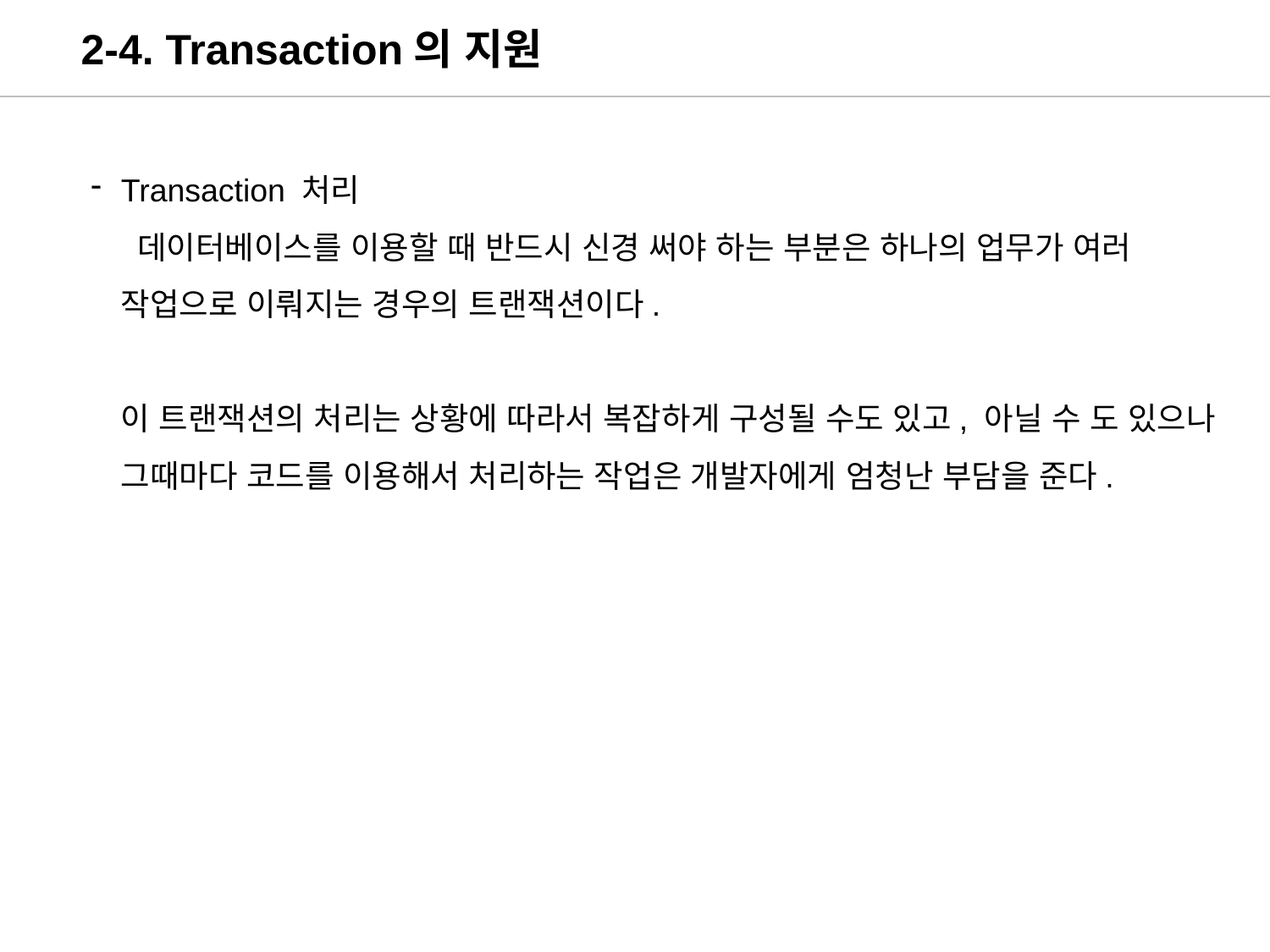

2-4. Transaction의 지원
Transaction 처리
 데이터베이스를 이용할 때 반드시 신경 써야 하는 부분은 하나의 업무가 여러 작업으로 이뤄지는 경우의 트랜잭션이다.

이 트랜잭션의 처리는 상황에 따라서 복잡하게 구성될 수도 있고, 아닐 수 도 있으나 그때마다 코드를 이용해서 처리하는 작업은 개발자에게 엄청난 부담을 준다.